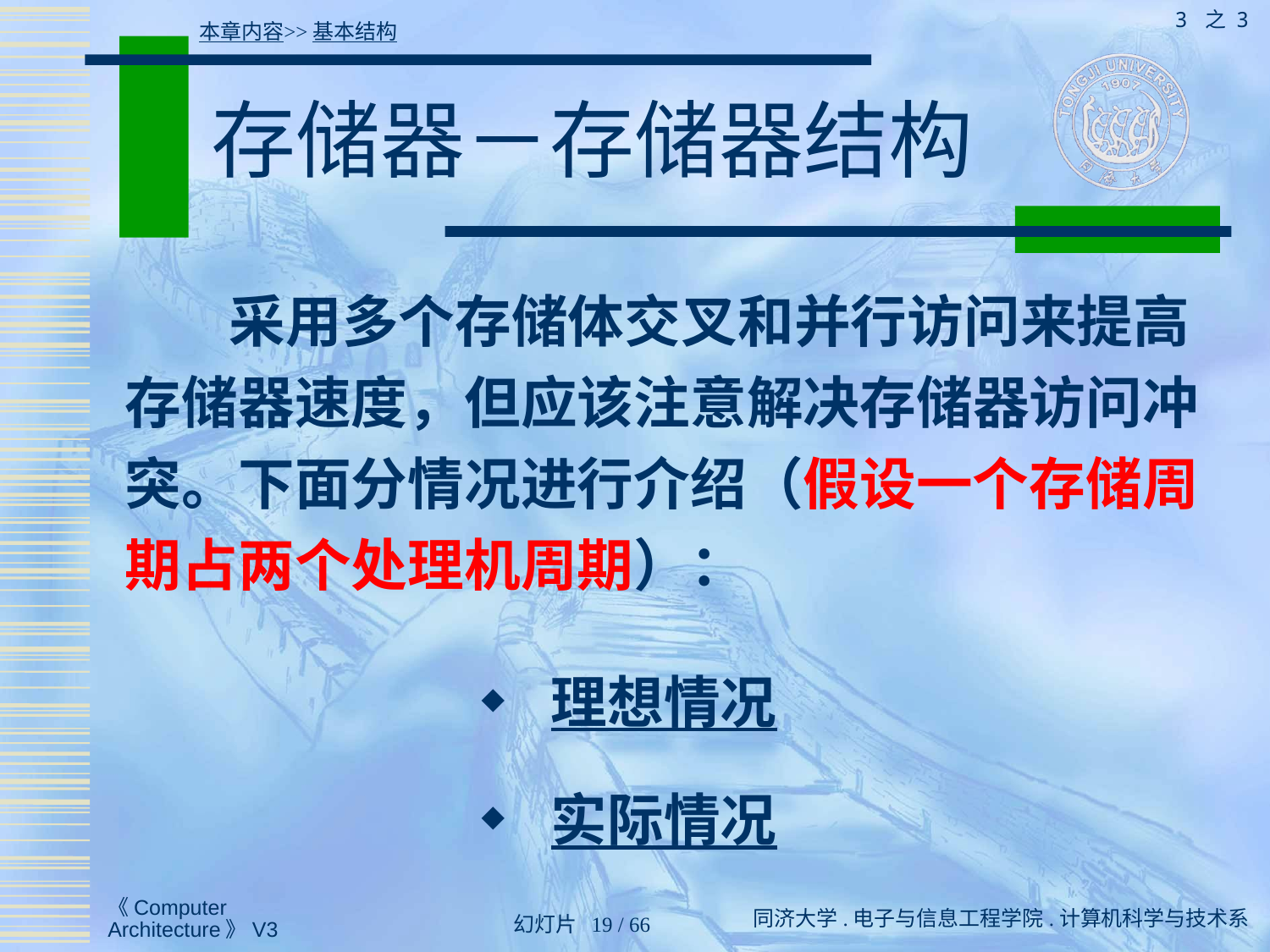

3 之 3
本章内容>>基本结构
# 存储器－存储器结构
       采用多个存储体交叉和并行访问来提高存储器速度，但应该注意解决存储器访问冲突。下面分情况进行介绍（假设一个存储周期占两个处理机周期）：
  理想情况
  实际情况